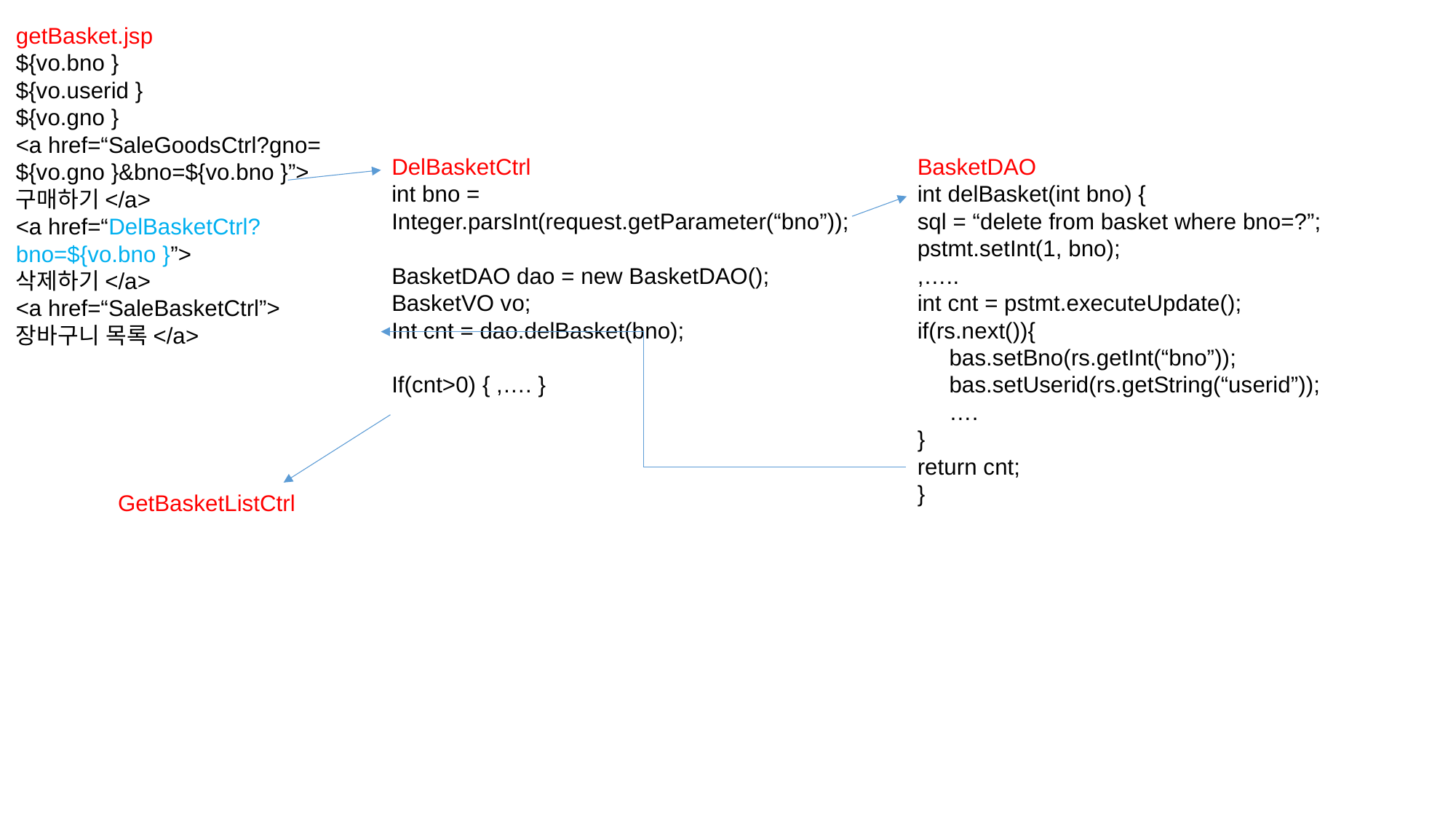

getBasket.jsp
${vo.bno }
${vo.userid }
${vo.gno }
<a href=“SaleGoodsCtrl?gno=
${vo.gno }&bno=${vo.bno }”>
구매하기</a>
<a href=“DelBasketCtrl?
bno=${vo.bno }”>
삭제하기</a>
<a href=“SaleBasketCtrl”>
장바구니 목록</a>

DelBasketCtrl
int bno = Integer.parsInt(request.getParameter(“bno”));

BasketDAO dao = new BasketDAO();
BasketVO vo;
Int cnt = dao.delBasket(bno);

If(cnt>0) { ,…. }
BasketDAO
int delBasket(int bno) {
sql = “delete from basket where bno=?”;
pstmt.setInt(1, bno);
,…..
int cnt = pstmt.executeUpdate();
if(rs.next()){
     bas.setBno(rs.getInt(“bno”));
     bas.setUserid(rs.getString(“userid”));
     ….
}
return cnt;
}
GetBasketListCtrl